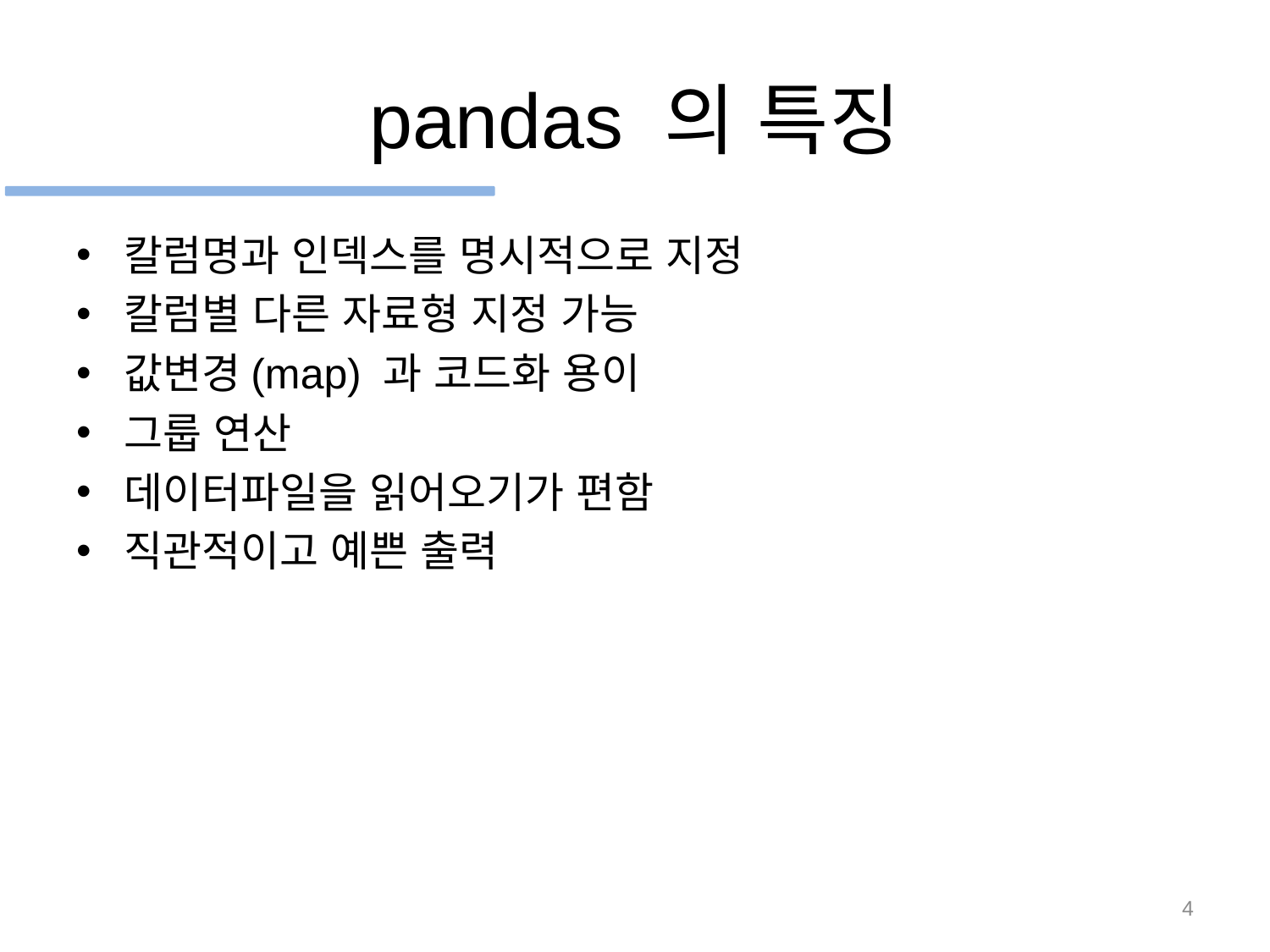

# pandas 의 특징

칼럼명과 인덱스를 명시적으로 지정
칼럼별 다른 자료형 지정 가능
값변경(map) 과 코드화 용이
그룹 연산
데이터파일을 읽어오기가 편함
직관적이고 예쁜 출력
4